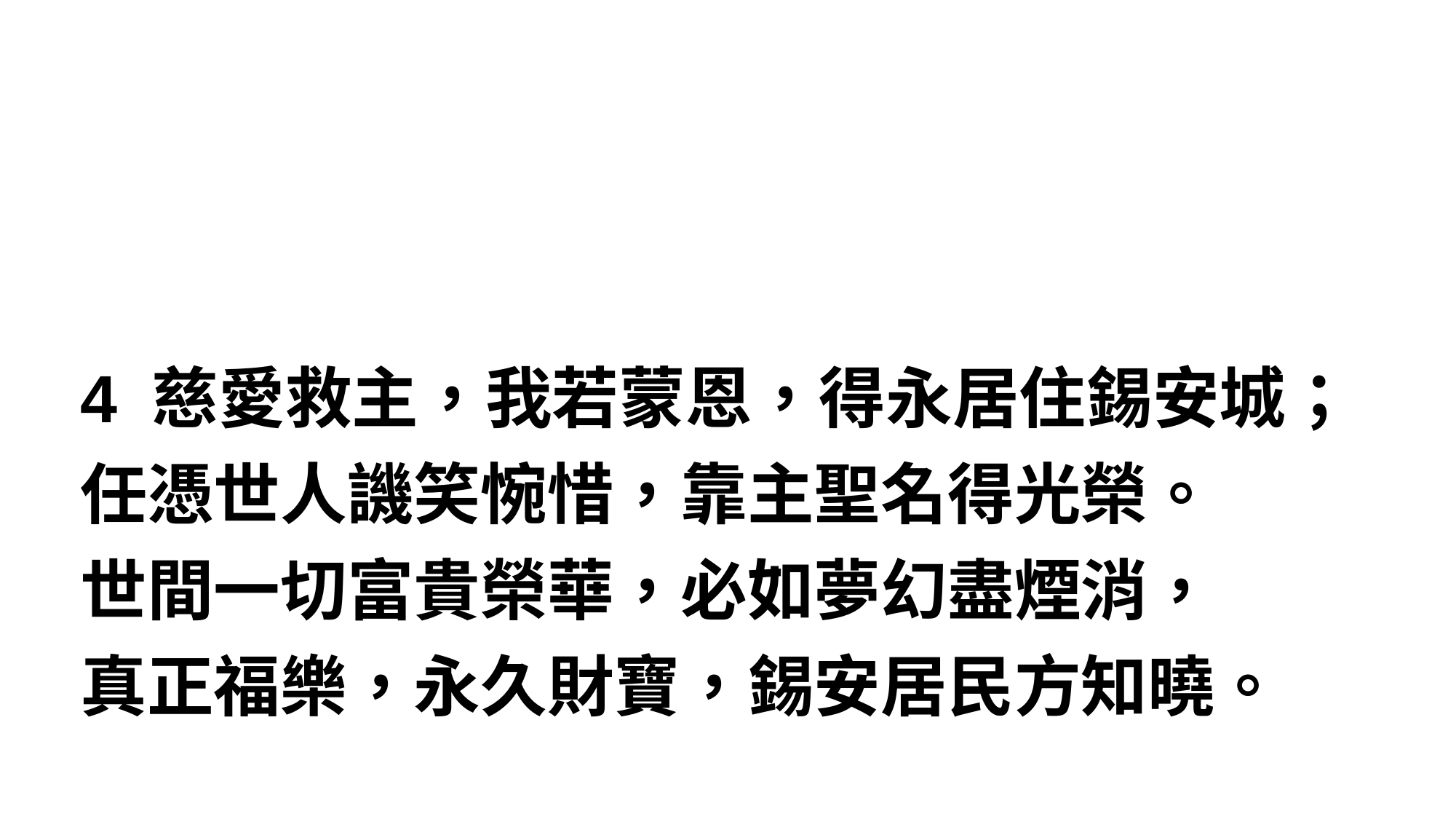

4 慈愛救主，我若蒙恩，得永居住錫安城；
任憑世人譏笑惋惜，靠主聖名得光榮。
世間一切富貴榮華，必如夢幻盡煙消，
真正福樂，永久財寶，錫安居民方知曉。